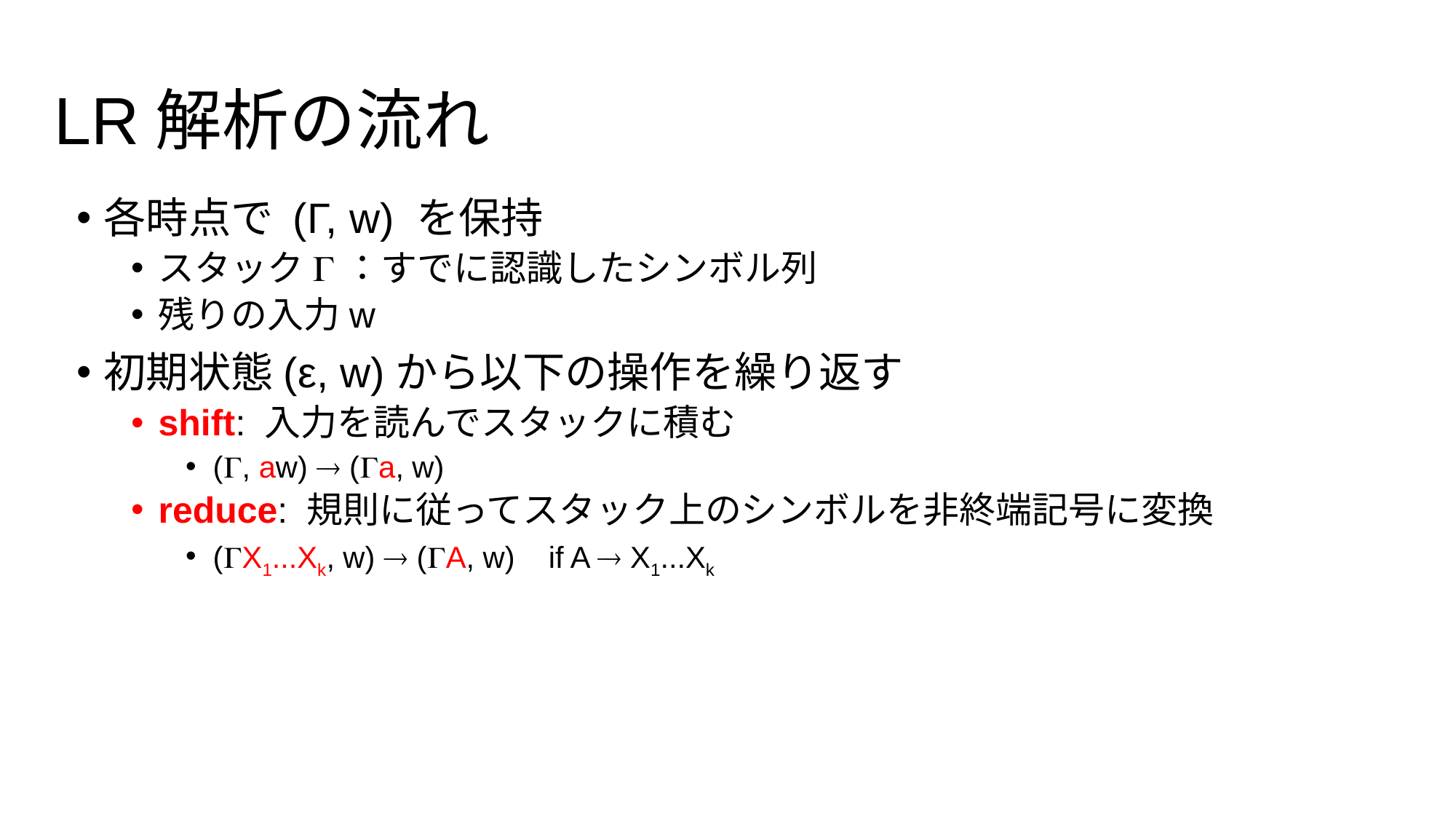

# LR解析の流れ
各時点で (Γ, w) を保持
スタックΓ：すでに認識したシンボル列
残りの入力w
初期状態(ε, w)から以下の操作を繰り返す
shift: 入力を読んでスタックに積む
(Γ, aw) → (Γa, w)
reduce: 規則に従ってスタック上のシンボルを非終端記号に変換
(ΓX1...Xk, w) → (ΓA, w)    if A → X1...Xk